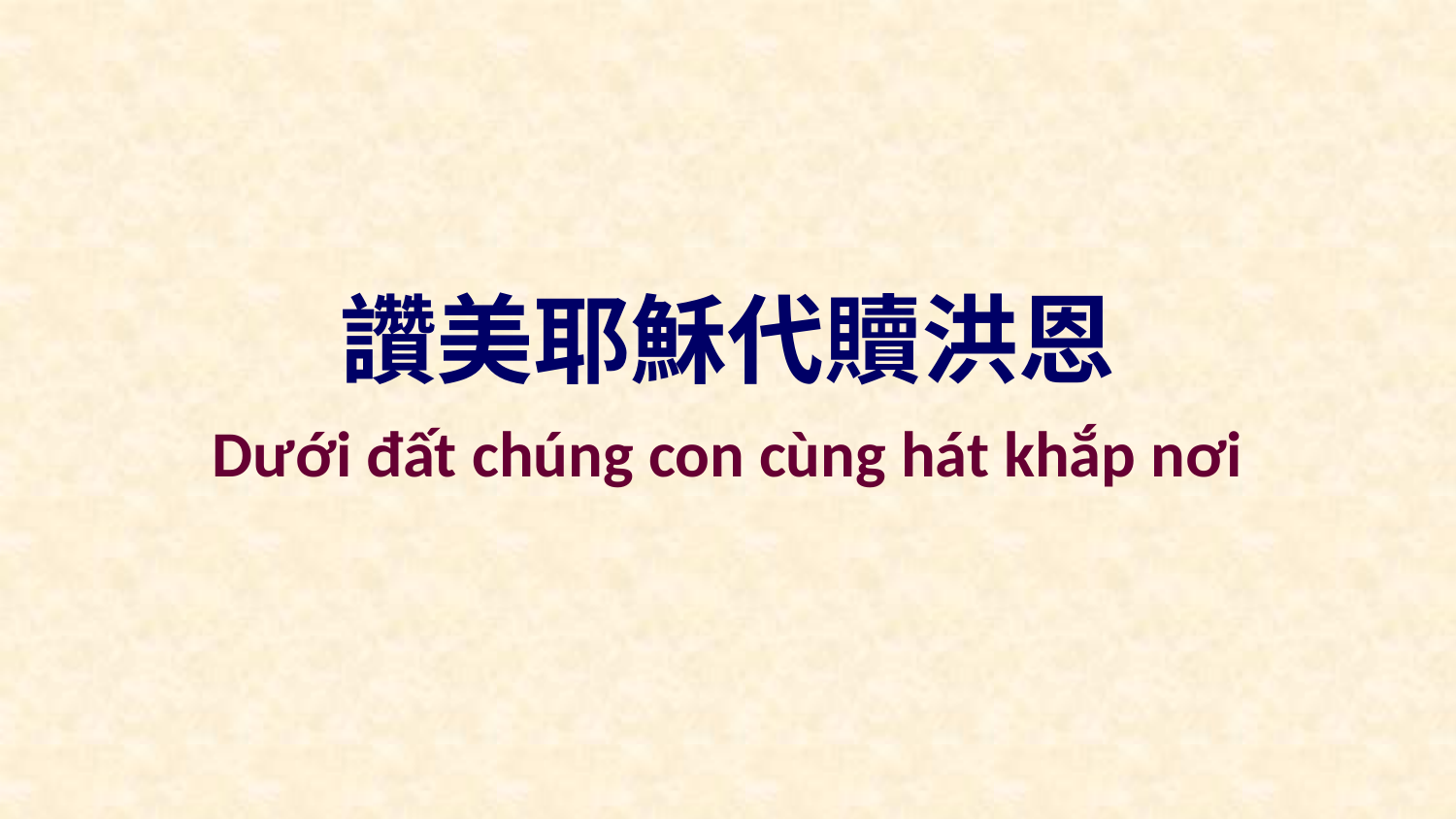

讚美耶穌代贖洪恩
Dưới đất chúng con cùng hát khắp nơi